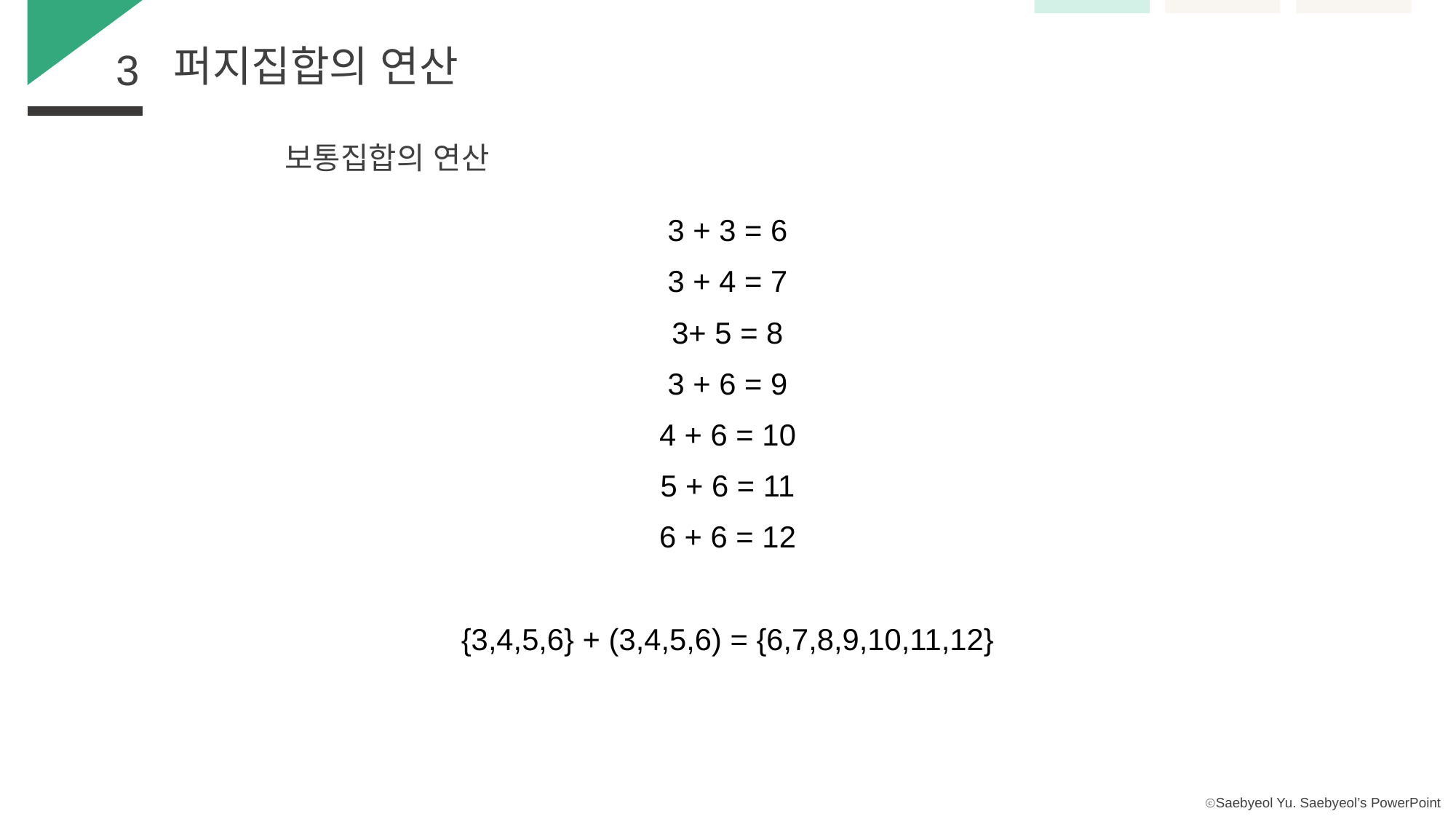

퍼지집합의 연산
3
보통집합의 연산
3 + 3 = 6
3 + 4 = 7
3+ 5 = 8
3 + 6 = 9
4 + 6 = 10
5 + 6 = 11
6 + 6 = 12

{3,4,5,6} + (3,4,5,6) = {6,7,8,9,10,11,12}